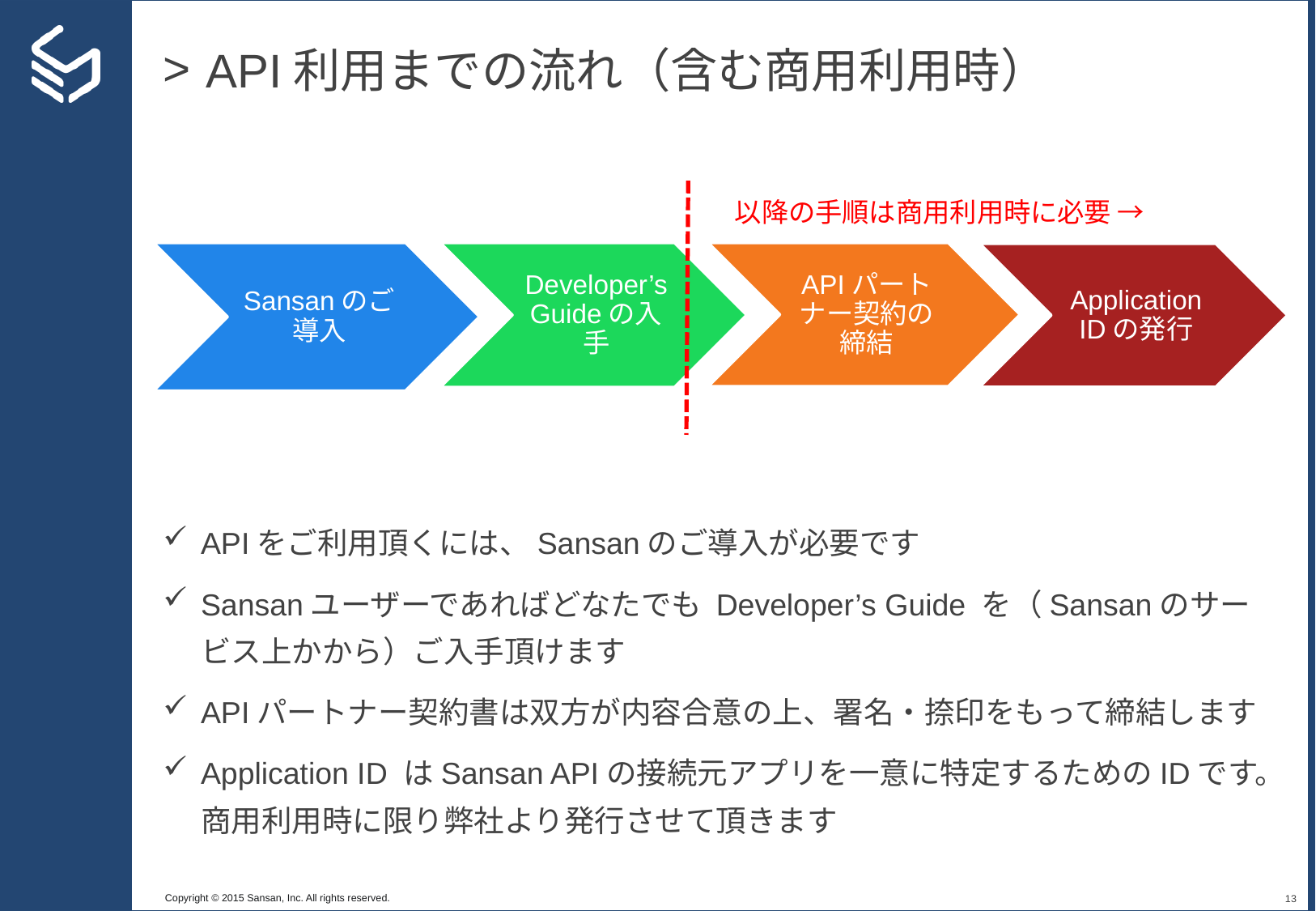

# API利用までの流れ（含む商用利用時）
以降の手順は商用利用時に必要 →
Sansanのご導入
Developer’s Guideの入手
APIパートナー契約の締結
Application IDの発行
APIをご利用頂くには、Sansanのご導入が必要です
Sansanユーザーであればどなたでも Developer’s Guide を（Sansanのサービス上かから）ご入手頂けます
APIパートナー契約書は双方が内容合意の上、署名・捺印をもって締結します
Application ID はSansan APIの接続元アプリを一意に特定するためのIDです。商用利用時に限り弊社より発行させて頂きます
13